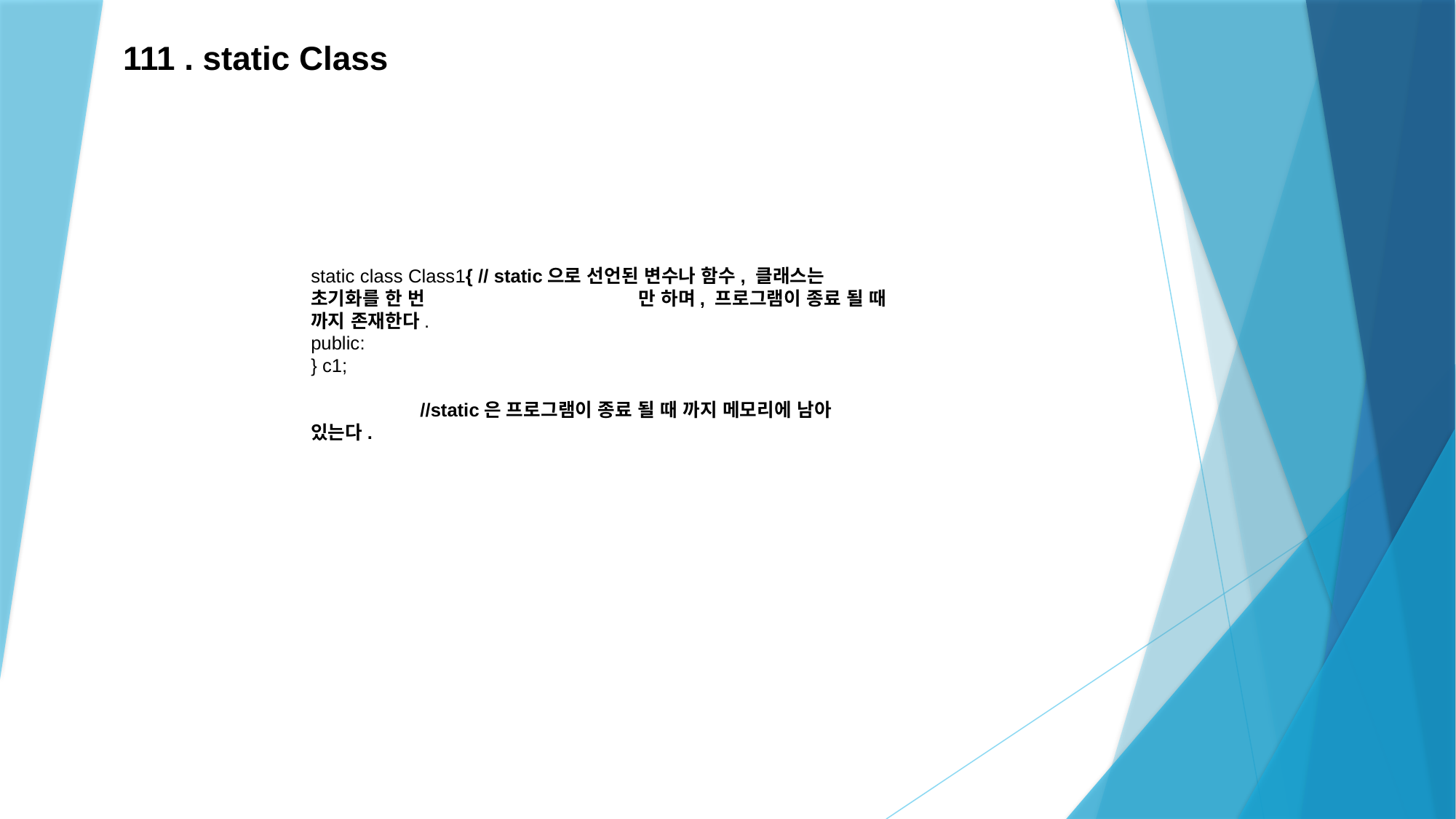

111 . static Class
static class Class1{ // static으로 선언된 변수나 함수, 클래스는 초기화를 한 번		만 하며, 프로그램이 종료 될 때 까지 존재한다.
public:
} c1;

	//static은 프로그램이 종료 될 때 까지 메모리에 남아 있는다.